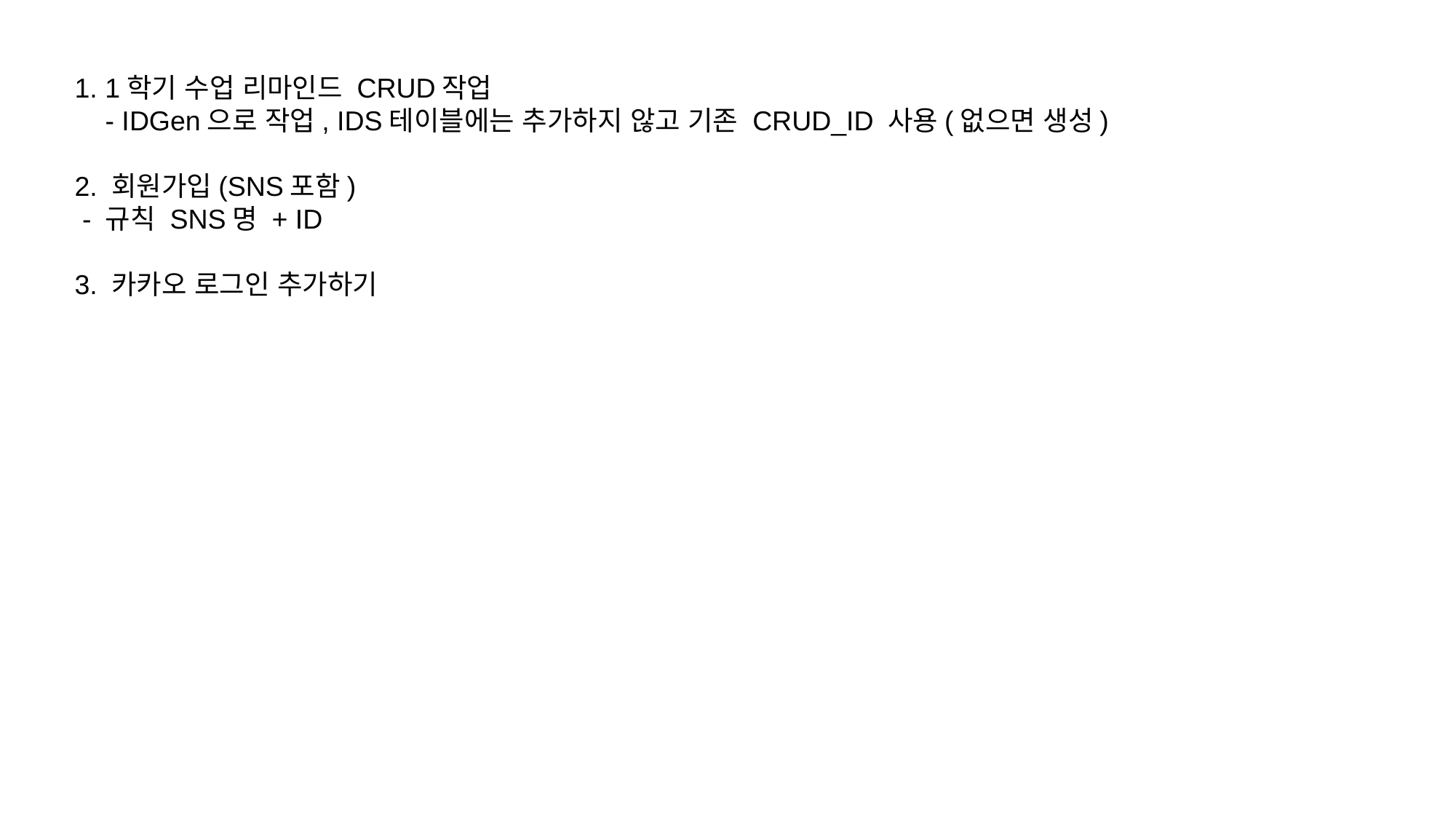

1. 1학기 수업 리마인드 CRUD작업
    - IDGen으로 작업, IDS테이블에는 추가하지 않고 기존 CRUD_ID 사용(없으면 생성)

2. 회원가입(SNS포함)
 - 규칙 SNS명 + ID

3. 카카오 로그인 추가하기